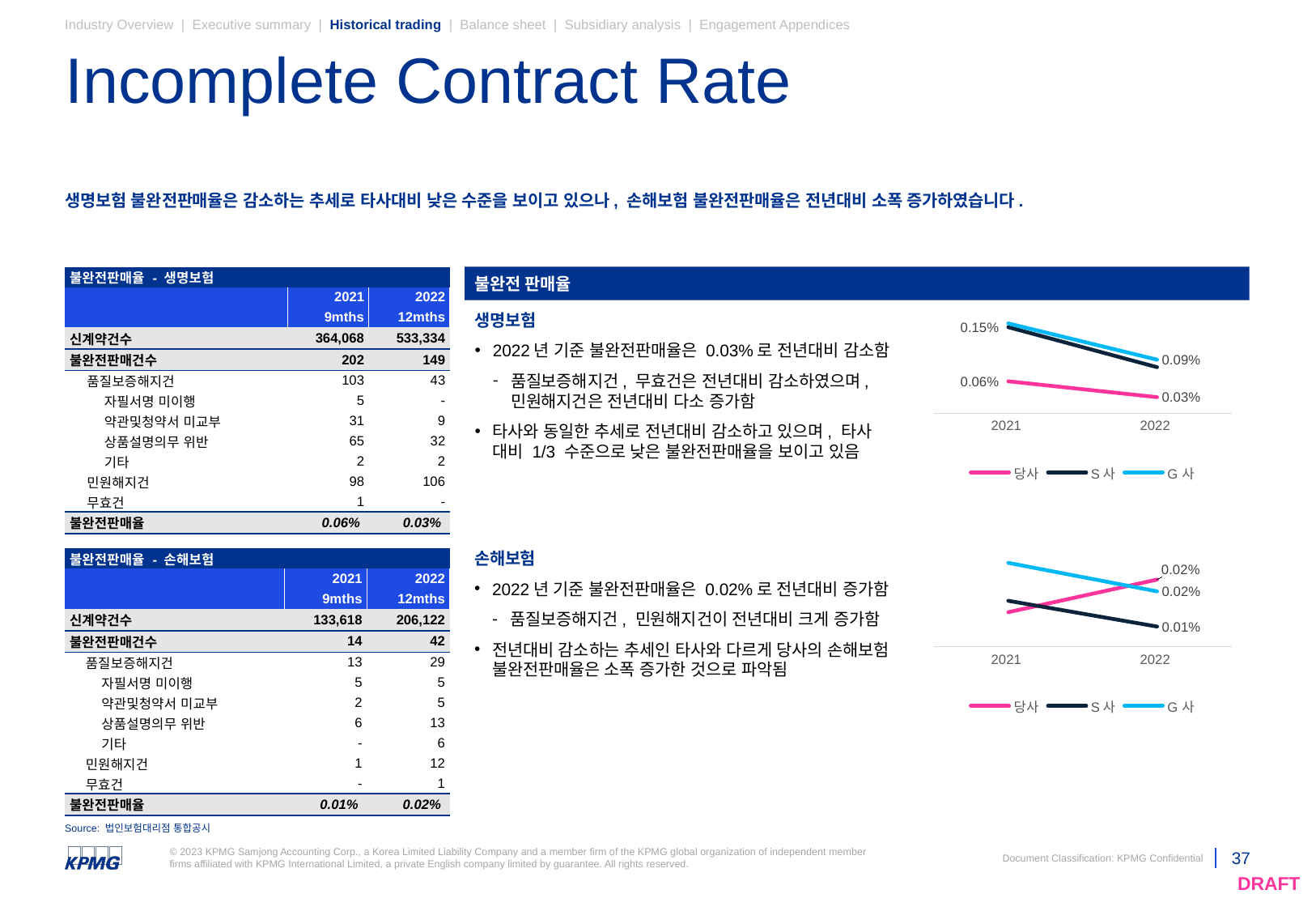

Industry Overview  |  Executive summary  |  Historical trading  |  Balance sheet  |  Subsidiary analysis  |  Engagement Appendices
# Incomplete Contract Rate
생명보험 불완전판매율은 감소하는 추세로 타사대비 낮은 수준을 보이고 있으나, 손해보험 불완전판매율은 전년대비 소폭 증가하였습니다.
불완전 판매율
| 불완전판매율 - 생명보험 |  |  |  |  |
| --- | --- | --- | --- | --- |
|  |  |  | 2021 | 2022 |
|  |  |  | 9mths | 12mths |
| 신계약건수 |  |  | 364,068 | 533,334 |
| 불완전판매건수 |  |  | 202 | 149 |
|  | 품질보증해지건 |  | 103 | 43 |
|  |  | 자필서명 미이행 | 5 | - |
|  |  | 약관및청약서 미교부 | 31 | 9 |
|  |  | 상품설명의무 위반 | 65 | 32 |
|  |  | 기타 | 2 | 2 |
|  | 민원해지건 |  | 98 | 106 |
|  | 무효건 |  | 1 | - |
| 불완전판매율 |  |  | 0.06% | 0.03% |
생명보험
2022년 기준 불완전판매율은 0.03%로 전년대비 감소함
품질보증해지건, 무효건은 전년대비 감소하였으며, 민원해지건은 전년대비 다소 증가함
타사와 동일한 추세로 전년대비 감소하고 있으며, 타사 대비 1/3 수준으로 낮은 불완전판매율을 보이고 있음

### Chart

| Category | 당사 | S사 | G사 |
|---|---|---|---|
| 2021 | 0.0005548414032543371 | 0.0014945652173913044 | 0.0015591960528845126 |
| 2022 | 0.0002793746507816865 | 0.000799498692711597 | 0.0009298278030433979 |
손해보험
2022년 기준 불완전판매율은 0.02%로 전년대비 증가함
품질보증해지건, 민원해지건이 전년대비 크게 증가함
전년대비 감소하는 추세인 타사와 다르게 당사의 손해보험 불완전판매율은 소폭 증가한 것으로 파악됨

### Chart

| Category | 당사 | S사 | G사 |
|---|---|---|---|
| 2021 | 0.00010477630259396189 | 0.0001394991978796122 | 0.0002546789394665891 |
| 2022 | 0.00020376282007742986 | 6.12369871402327e-05 | 0.0001680248676804167 |
| 불완전판매율 - 손해보험 |  |  |  |  |
| --- | --- | --- | --- | --- |
|  |  |  | 2021 | 2022 |
|  |  |  | 9mths | 12mths |
| 신계약건수 |  |  | 133,618 | 206,122 |
| 불완전판매건수 |  |  | 14 | 42 |
|  | 품질보증해지건 |  | 13 | 29 |
|  |  | 자필서명 미이행 | 5 | 5 |
|  |  | 약관및청약서 미교부 | 2 | 5 |
|  |  | 상품설명의무 위반 | 6 | 13 |
|  |  | 기타 | - | 6 |
|  | 민원해지건 |  | 1 | 12 |
|  | 무효건 |  | - | 1 |
| 불완전판매율 |  |  | 0.01% | 0.02% |
Source: 법인보험대리점 통합공시